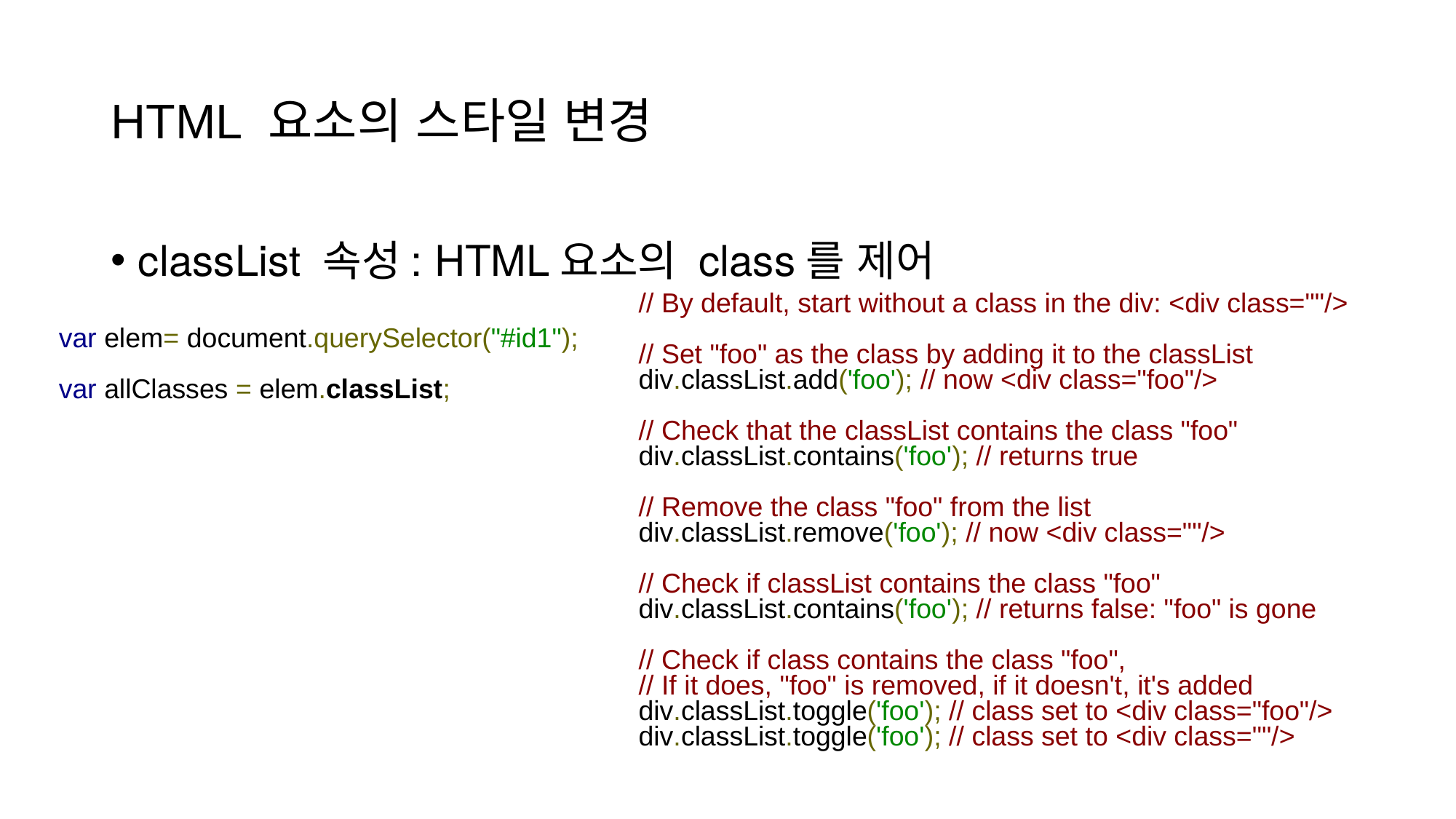

# HTML 요소의 스타일 변경
classList 속성: HTML요소의 class를 제어
// By default, start without a class in the div: <div class=""/>

// Set "foo" as the class by adding it to the classList
div.classList.add('foo'); // now <div class="foo"/>

// Check that the classList contains the class "foo"
div.classList.contains('foo'); // returns true

// Remove the class "foo" from the list
div.classList.remove('foo'); // now <div class=""/>

// Check if classList contains the class "foo"
div.classList.contains('foo'); // returns false: "foo" is gone

// Check if class contains the class "foo",
// If it does, "foo" is removed, if it doesn't, it's added
div.classList.toggle('foo'); // class set to <div class="foo"/>
div.classList.toggle('foo'); // class set to <div class=""/>
var elem= document.querySelector("#id1");

var allClasses = elem.classList;